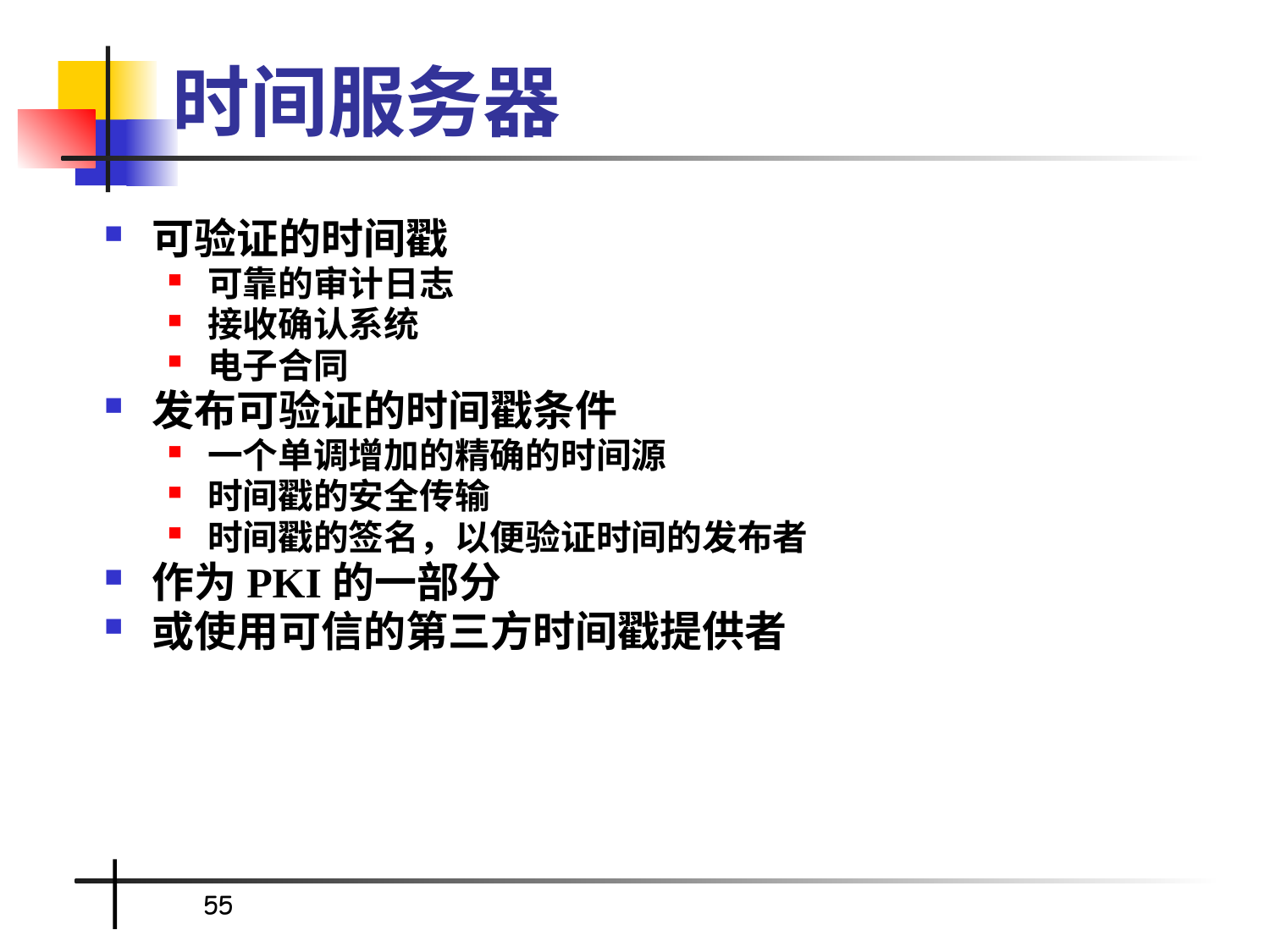

# 时间服务器
可验证的时间戳
可靠的审计日志
接收确认系统
电子合同
发布可验证的时间戳条件
一个单调增加的精确的时间源
时间戳的安全传输
时间戳的签名，以便验证时间的发布者
作为PKI的一部分
或使用可信的第三方时间戳提供者
55